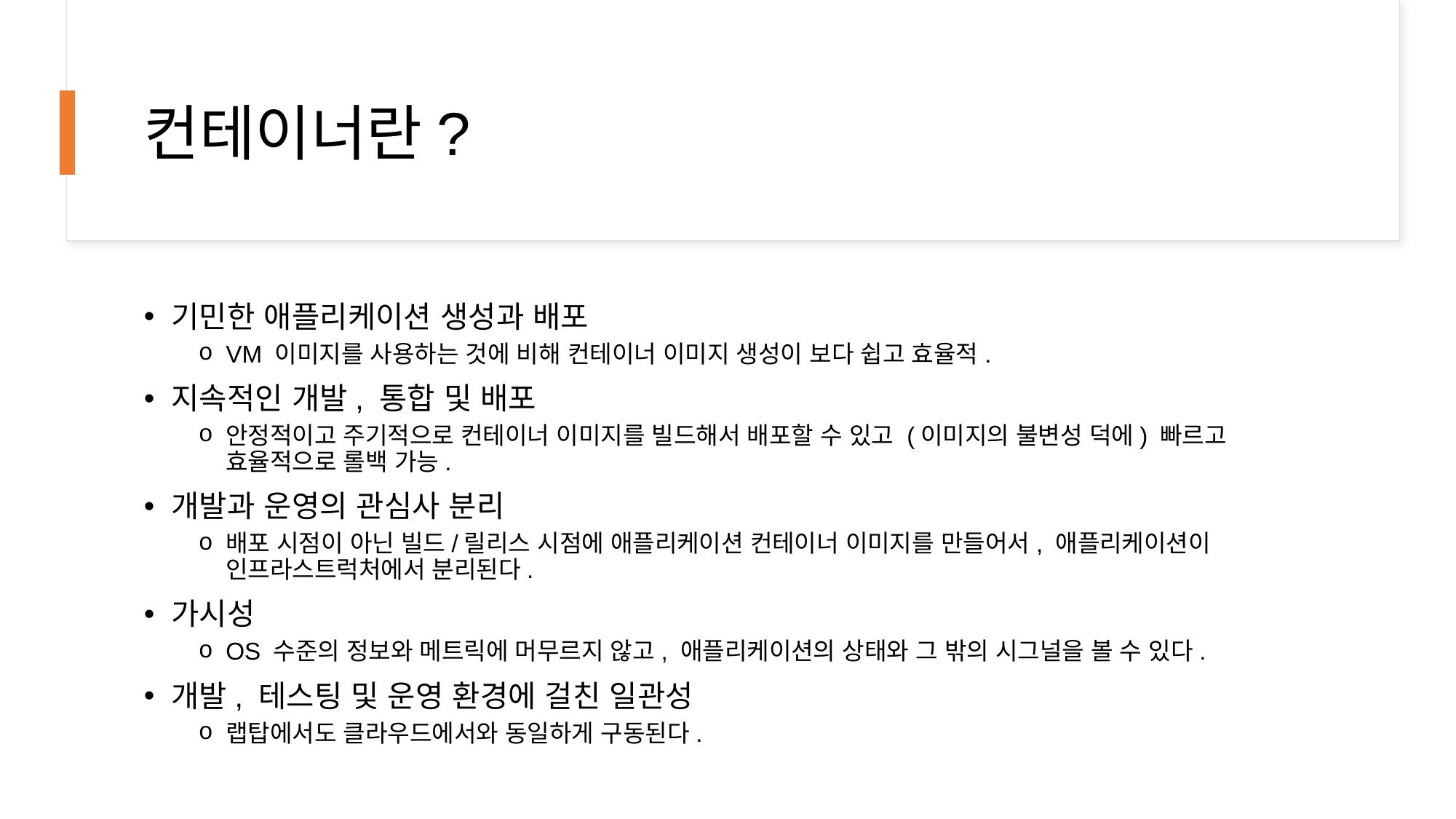

# 컨테이너란?

기민한 애플리케이션 생성과 배포
VM 이미지를 사용하는 것에 비해 컨테이너 이미지 생성이 보다 쉽고 효율적.
지속적인 개발, 통합 및 배포
안정적이고 주기적으로 컨테이너 이미지를 빌드해서 배포할 수 있고 (이미지의 불변성 덕에) 빠르고 효율적으로 롤백 가능.
개발과 운영의 관심사 분리
배포 시점이 아닌 빌드/릴리스 시점에 애플리케이션 컨테이너 이미지를 만들어서, 애플리케이션이 인프라스트럭처에서 분리된다.
가시성
OS 수준의 정보와 메트릭에 머무르지 않고, 애플리케이션의 상태와 그 밖의 시그널을 볼 수 있다.
개발, 테스팅 및 운영 환경에 걸친 일관성
랩탑에서도 클라우드에서와 동일하게 구동된다.